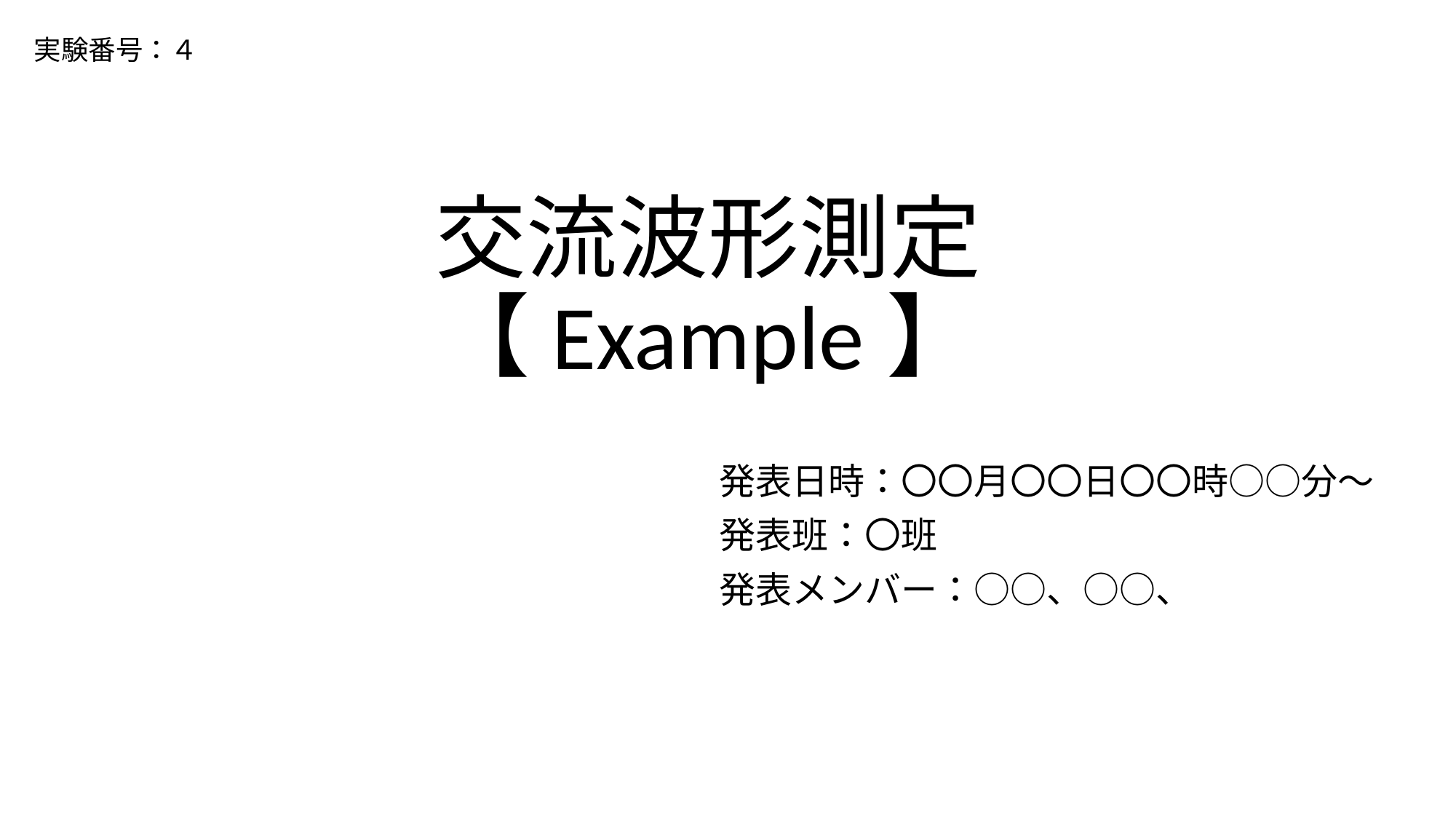

実験番号：４
# 交流波形測定 【Example】
発表日時：〇〇月〇〇日〇〇時○○分～
発表班：〇班
発表メンバー：○○、○○、